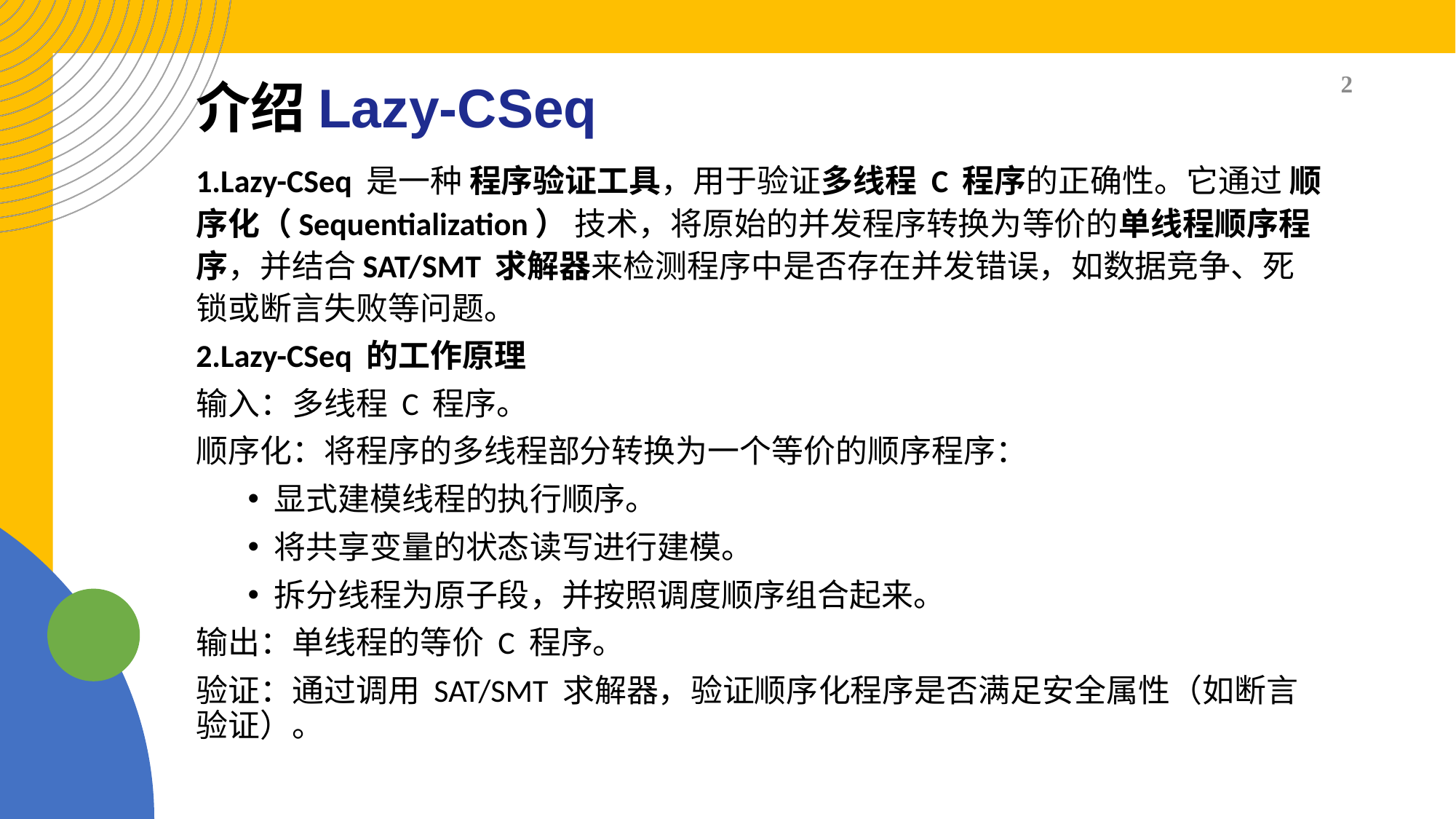

2
# 介绍Lazy-CSeq
1.Lazy-CSeq 是一种 程序验证工具，用于验证多线程 C 程序的正确性。它通过 顺序化（Sequentialization） 技术，将原始的并发程序转换为等价的单线程顺序程序，并结合SAT/SMT 求解器来检测程序中是否存在并发错误，如数据竞争、死锁或断言失败等问题。
2.Lazy-CSeq 的工作原理
输入：多线程 C 程序。
顺序化：将程序的多线程部分转换为一个等价的顺序程序：
显式建模线程的执行顺序。
将共享变量的状态读写进行建模。
拆分线程为原子段，并按照调度顺序组合起来。
输出：单线程的等价 C 程序。
验证：通过调用 SAT/SMT 求解器，验证顺序化程序是否满足安全属性（如断言验证）。